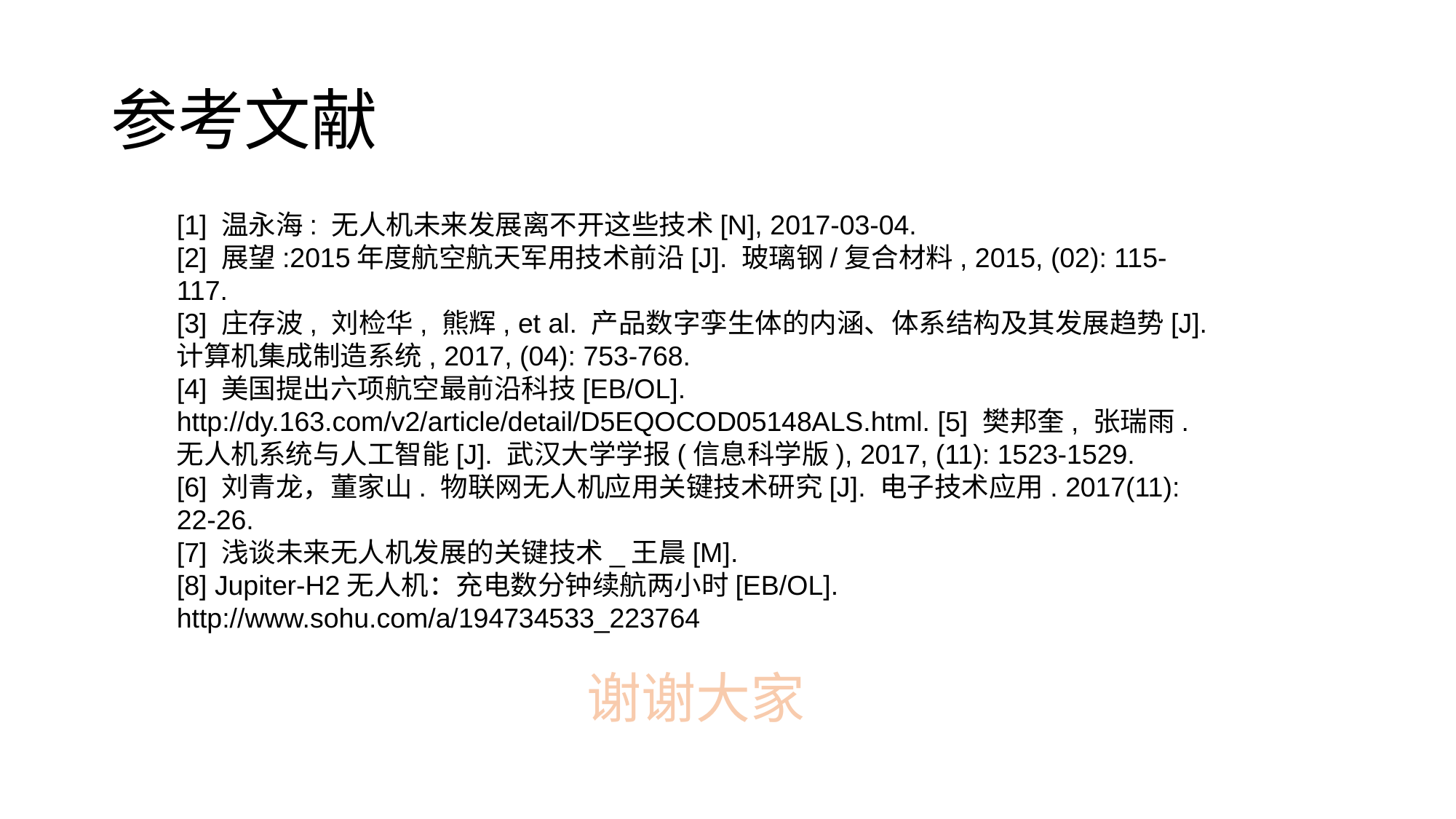

# 参考文献
[1] 温永海: 无人机未来发展离不开这些技术[N], 2017-03-04.
[2] 展望:2015年度航空航天军用技术前沿[J]. 玻璃钢/复合材料, 2015, (02): 115-117.
[3] 庄存波, 刘检华, 熊辉, et al. 产品数字孪生体的内涵、体系结构及其发展趋势[J]. 计算机集成制造系统, 2017, (04): 753-768.
[4] 美国提出六项航空最前沿科技[EB/OL]. http://dy.163.com/v2/article/detail/D5EQOCOD05148ALS.html. [5] 樊邦奎, 张瑞雨. 无人机系统与人工智能[J]. 武汉大学学报(信息科学版), 2017, (11): 1523-1529.
[6] 刘青龙，董家山. 物联网无人机应用关键技术研究[J]. 电子技术应用. 2017(11): 22-26.
[7] 浅谈未来无人机发展的关键技术_王晨[M].
[8] Jupiter-H2无人机：充电数分钟续航两小时[EB/OL]. http://www.sohu.com/a/194734533_223764
谢谢大家